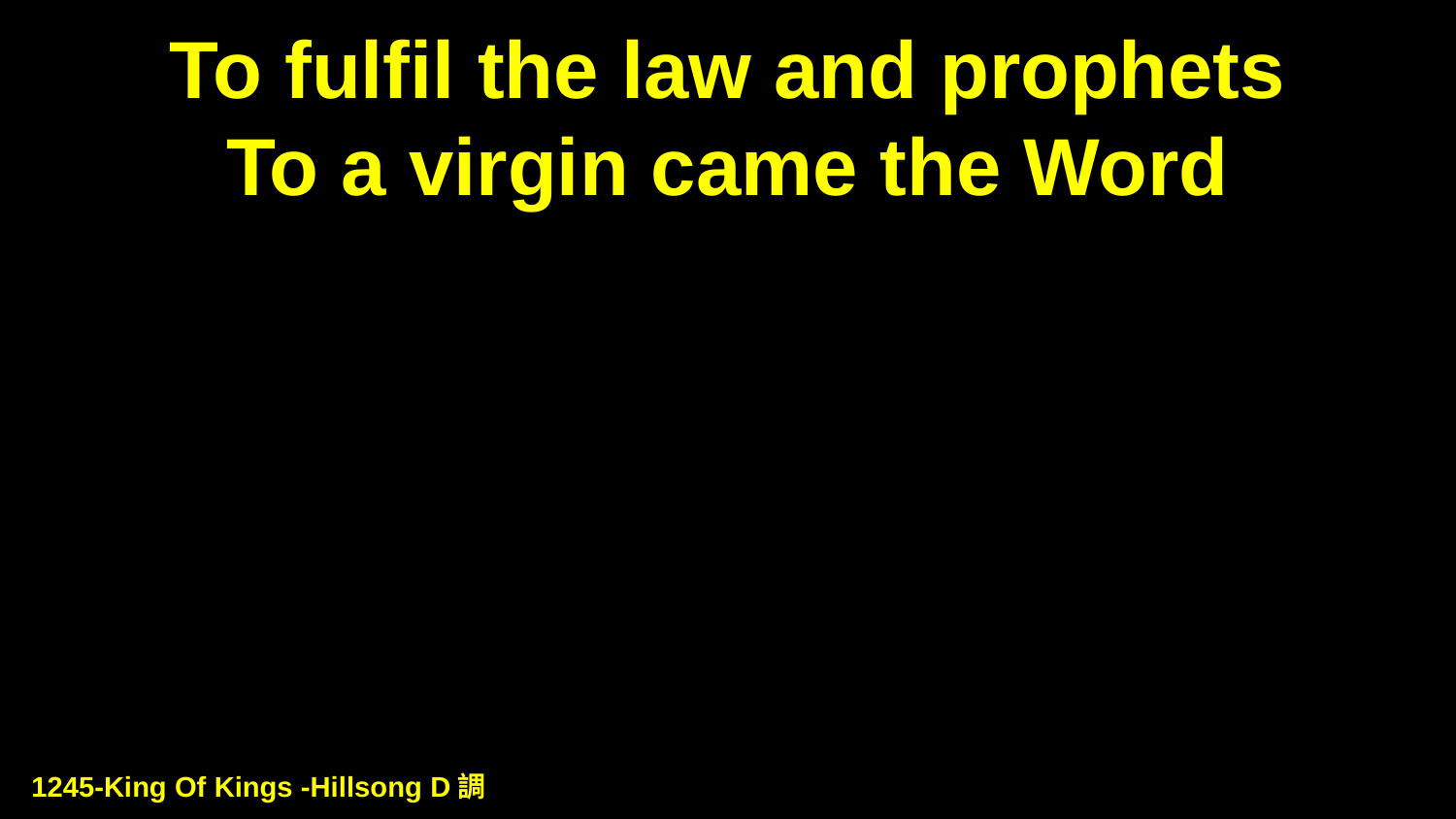

# To fulfil the law and prophets To a virgin came the Word
1245-King Of Kings -Hillsong D調